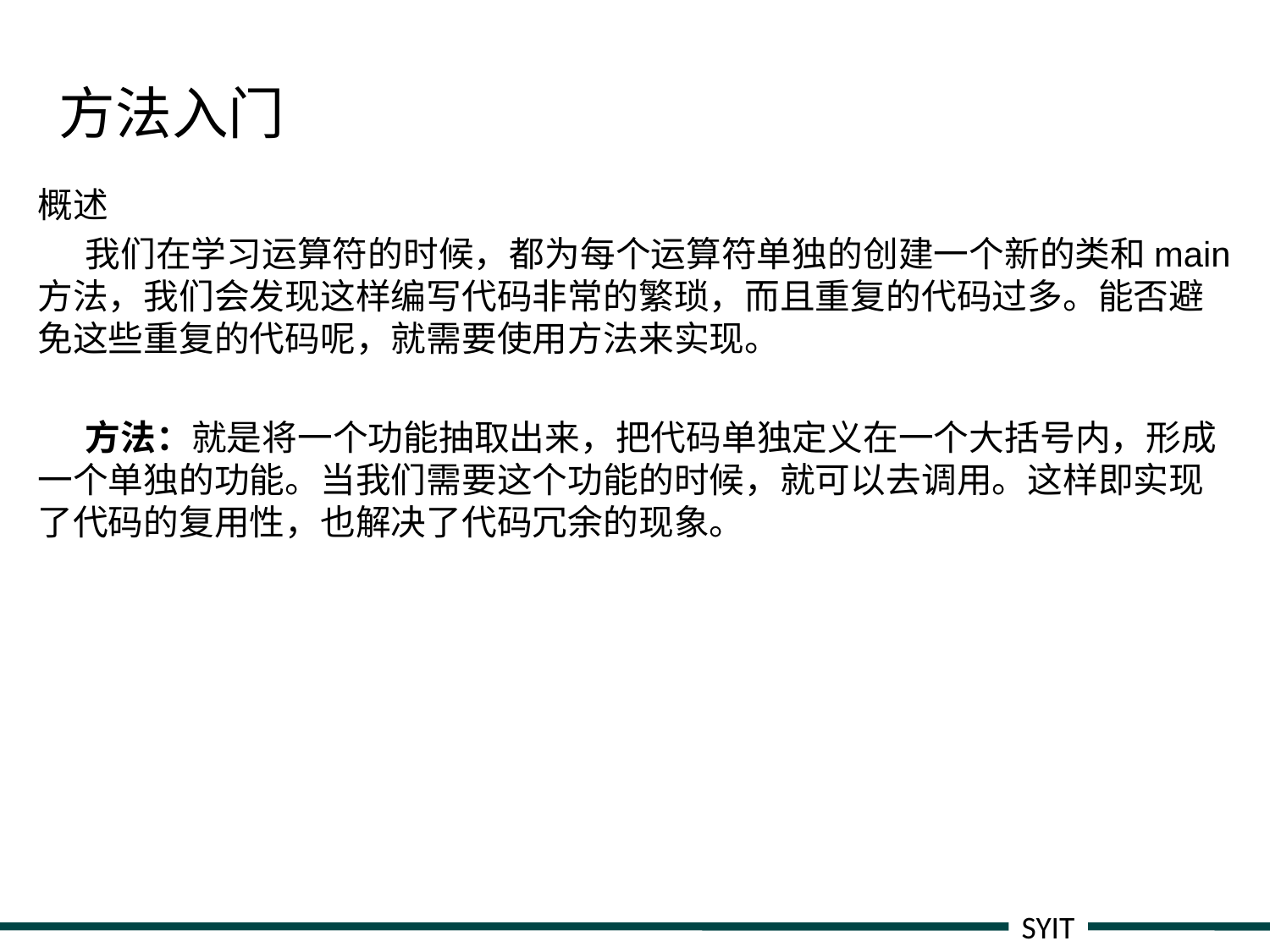

# 方法入门
概述
     我们在学习运算符的时候，都为每个运算符单独的创建一个新的类和main方法，我们会发现这样编写代码非常的繁琐，而且重复的代码过多。能否避免这些重复的代码呢，就需要使用方法来实现。

     方法：就是将一个功能抽取出来，把代码单独定义在一个大括号内，形成一个单独的功能。当我们需要这个功能的时候，就可以去调用。这样即实现了代码的复用性，也解决了代码冗余的现象。
SYIT